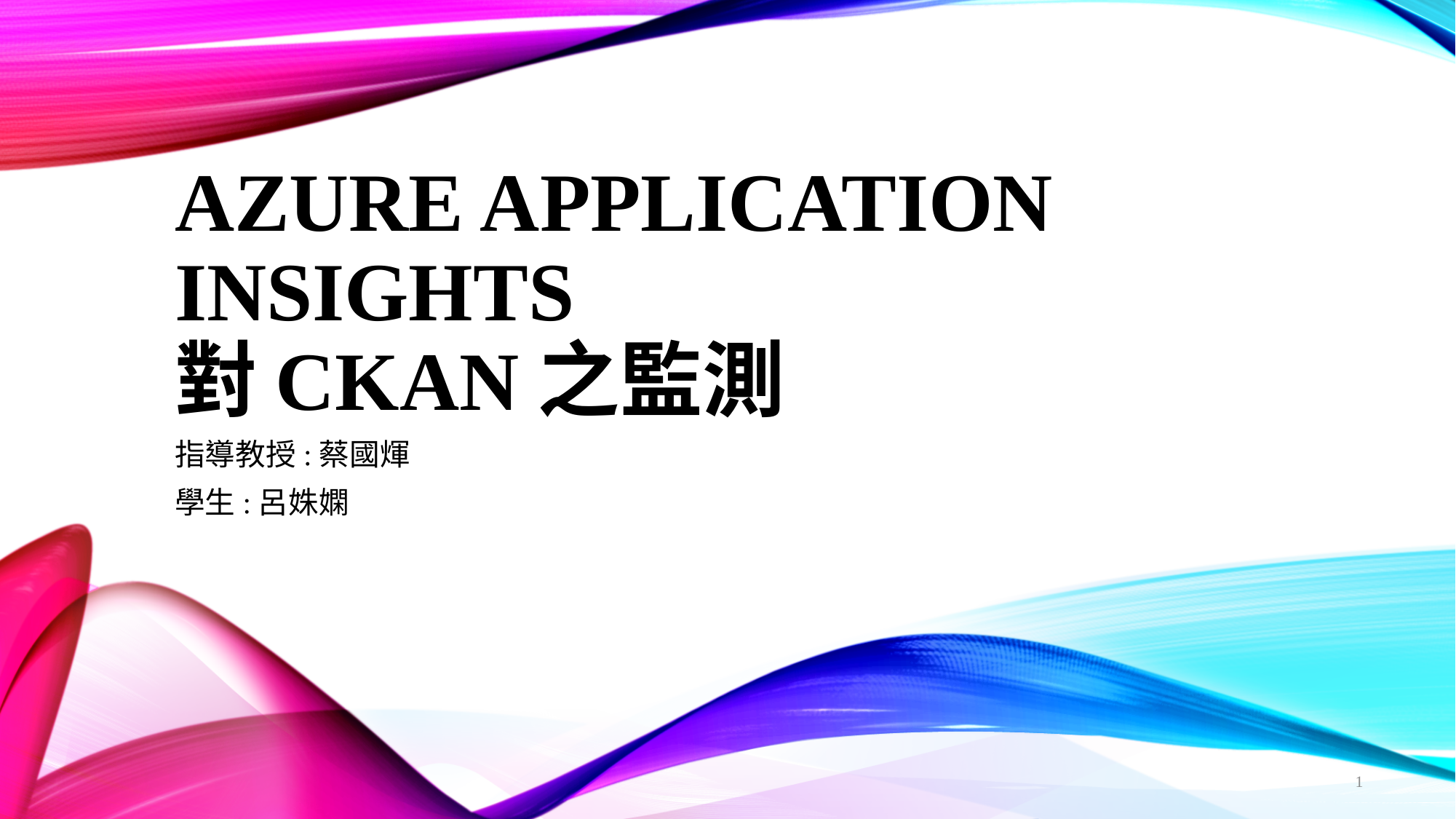

# Azure Application Insights 對Ckan之監測
指導教授:蔡國煇
學生:呂姝嫻
1